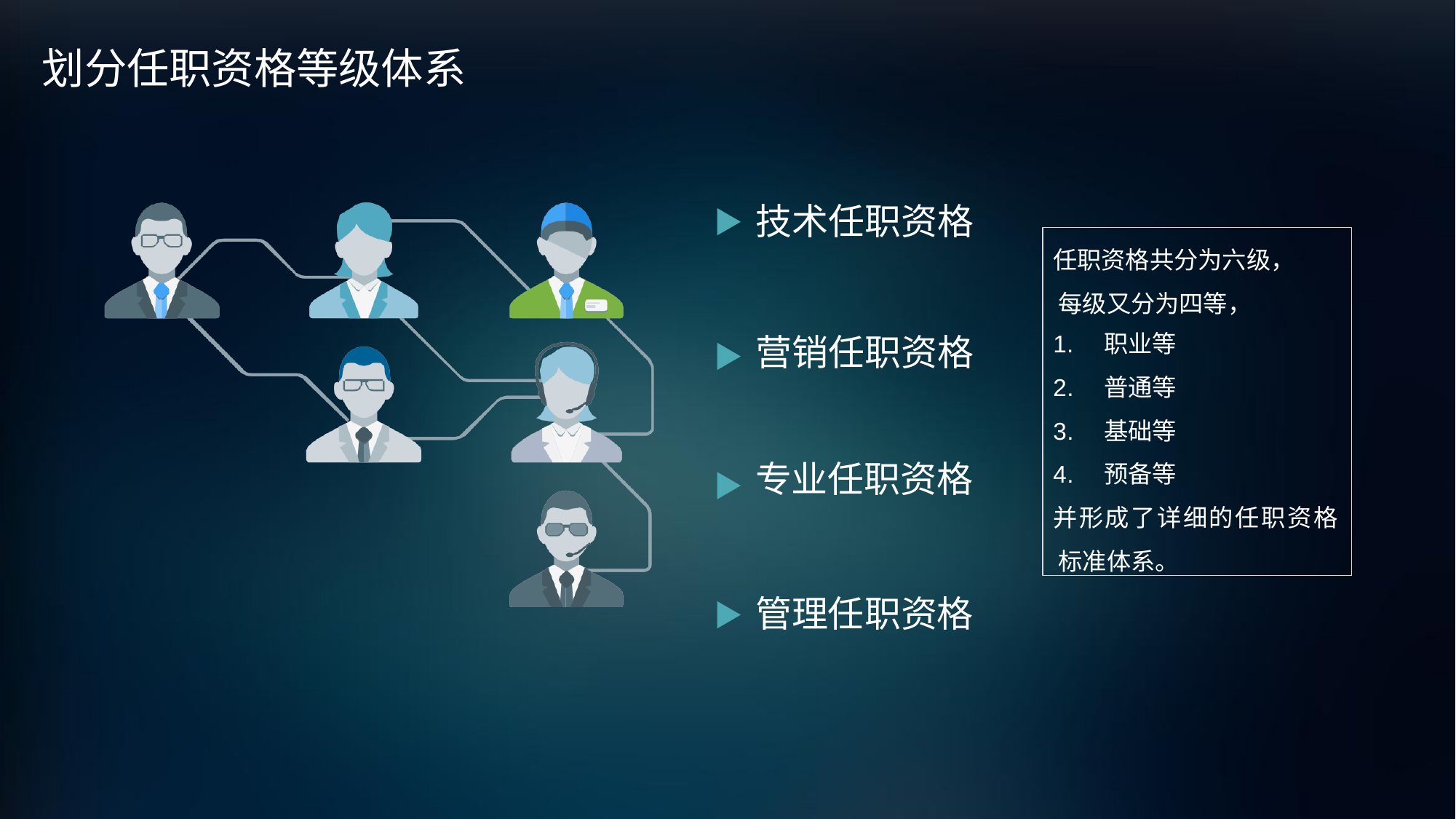

# 划分任职资格等级体系
技术任职资格

任职资格共分为六级，  每级又分为四等，
1.	职业等
2.	普通等
3.	基础等
4.	预备等
并形成了详细的任职资格  标准体系。
营销任职资格

专业任职资格

管理任职资格